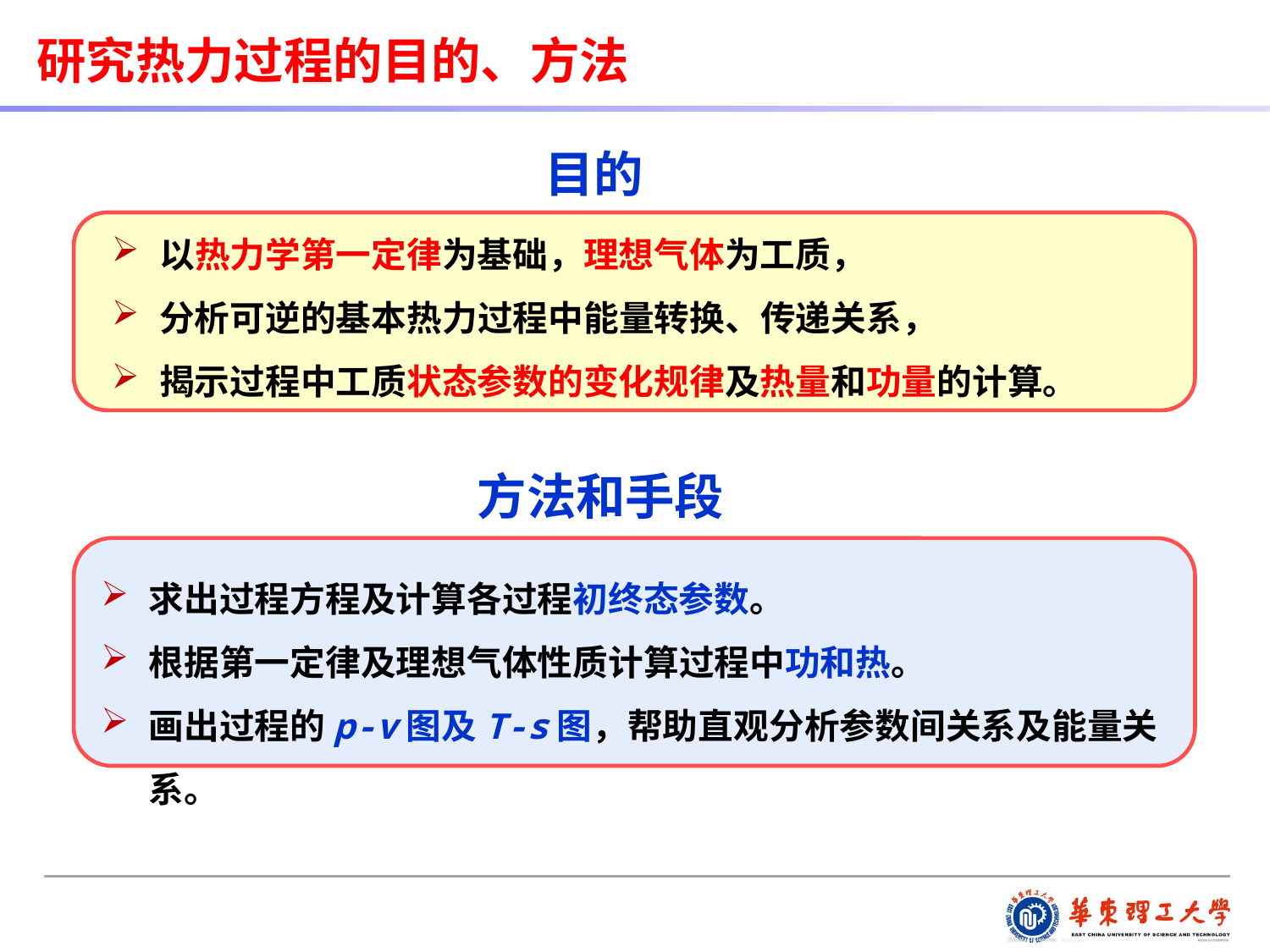

研究热力过程的目的、方法
目的
以热力学第一定律为基础，理想气体为工质，
分析可逆的基本热力过程中能量转换、传递关系，
揭示过程中工质状态参数的变化规律及热量和功量的计算。

方法和手段

求出过程方程及计算各过程初终态参数。
根据第一定律及理想气体性质计算过程中功和热。
画出过程的p-v图及T-s图，帮助直观分析参数间关系及能量关系。